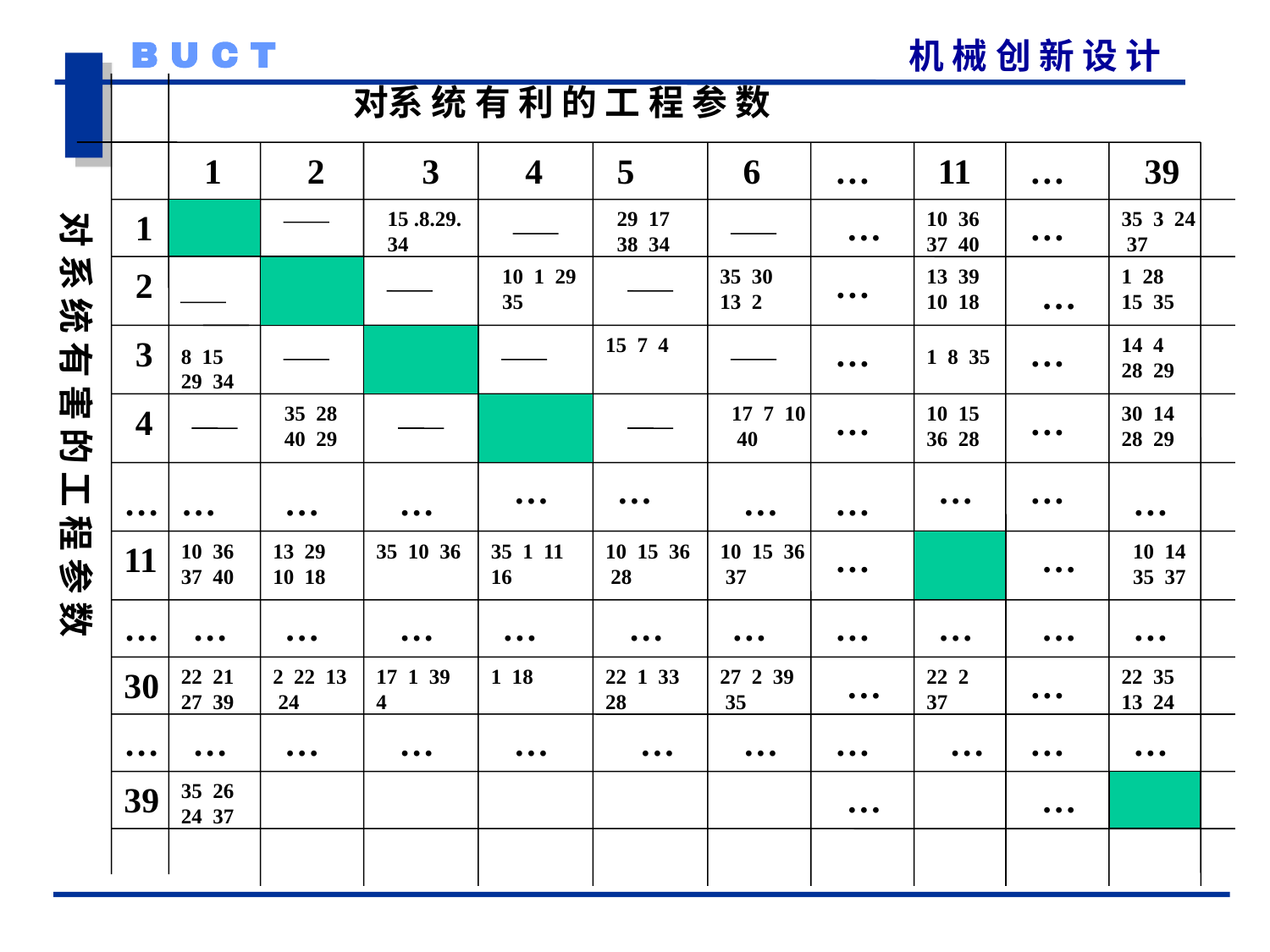

对系 统 有 利 的 工 程 参 数

1

2

3

4

5

6

…

11

…

39

对 系 统 有 害 的 工 程 参 数

1

15 .8.29.34
29  17 38  34
…
10  36  37  40
…
35  3  24  37

2

10  1  29  35
35  30  13  2
…
13  39  10  18
1  28  15  35
…

3

15  7  4
…
…
14  4  28  29
8  15  29  34
1  8  35

4
35  28  40  29

17  7  10  40
…
10  15  36  28
…
30  14  28  29

…
…
…
…
…
…
…
…
…
…
…

11
10  36  37  40
13  29  10  18
35  10  36
35  1  11  16
10  15  36  28
10  15  36  37
…

…
10  14  35  37

…
…
…
…
…
…
…
…
…
…
…

30
22  21  27  39
2  22  13  24
17  1  39  4
1  18
22  1  33  28
27  2  39  35
…
22  2  37
…
22  35  13  24

…
…
…
…
…
…
…
…
…
…
…

39
35  26  24  37
…
…